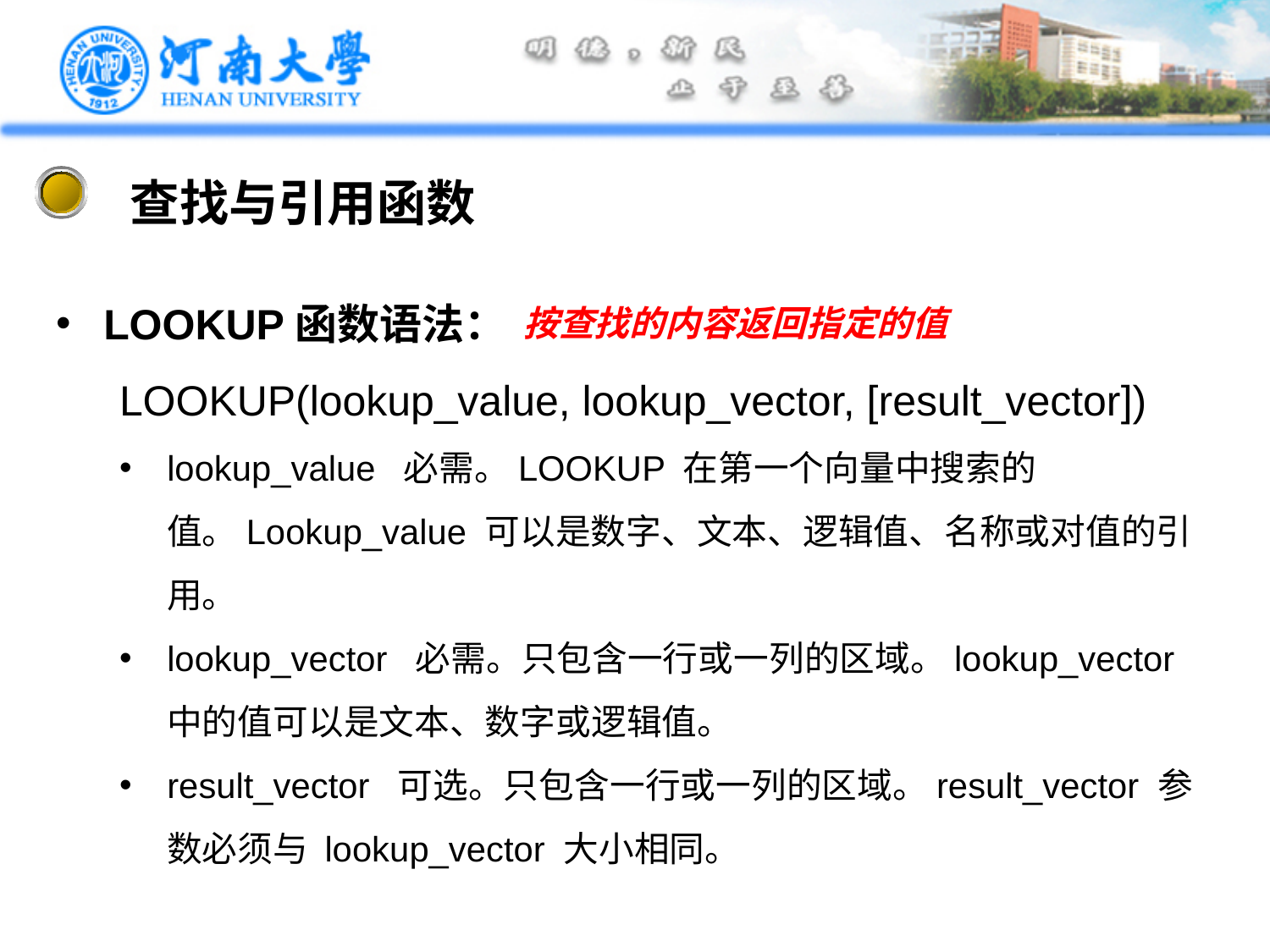

查找与引用函数

LOOKUP函数语法：
LOOKUP(lookup_value, lookup_vector, [result_vector])
lookup_value  必需。LOOKUP 在第一个向量中搜索的值。Lookup_value 可以是数字、文本、逻辑值、名称或对值的引用。
lookup_vector  必需。只包含一行或一列的区域。lookup_vector 中的值可以是文本、数字或逻辑值。
result_vector  可选。只包含一行或一列的区域。result_vector 参数必须与 lookup_vector 大小相同。
按查找的内容返回指定的值